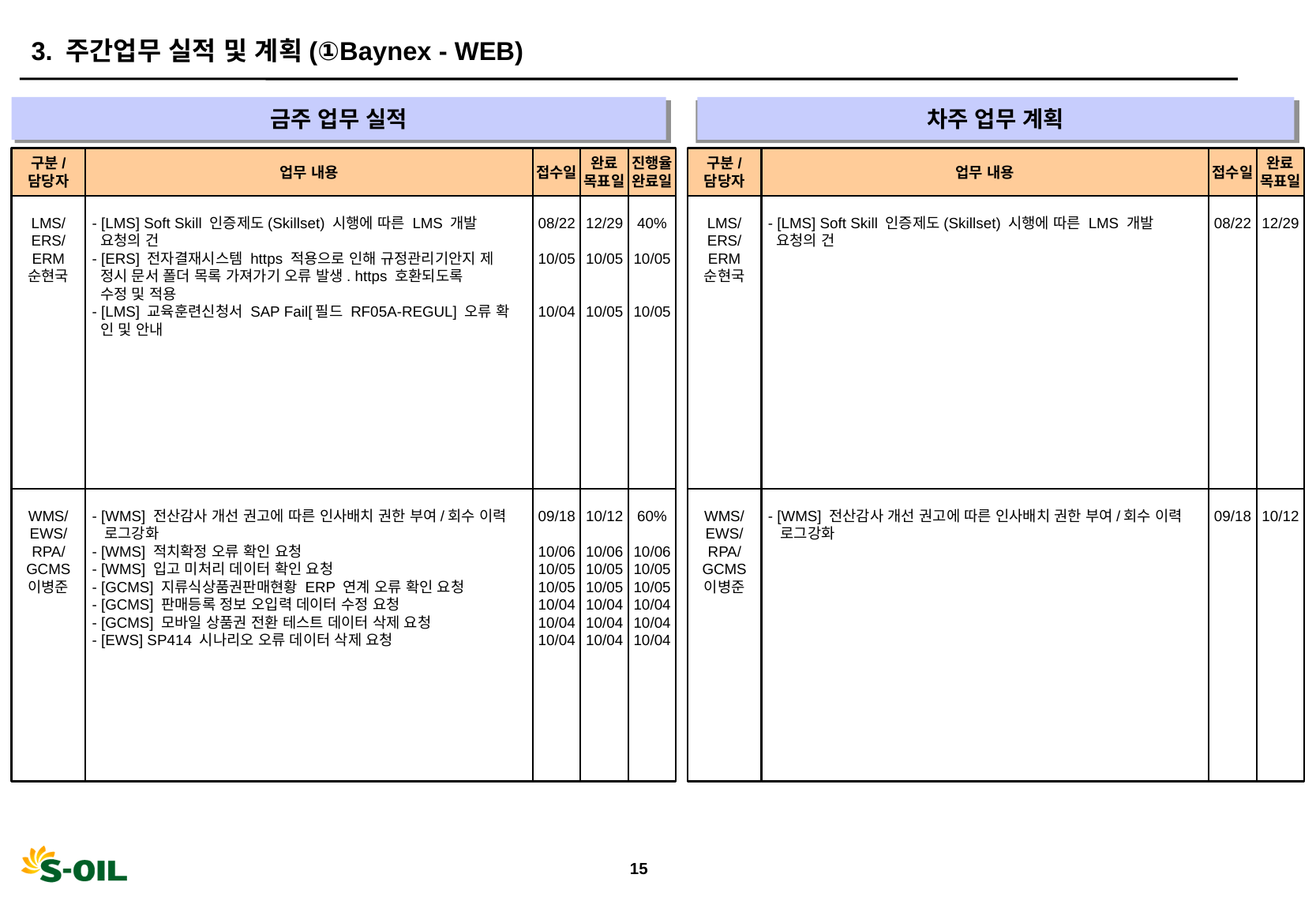

3. 주간업무 실적 및 계획(①Baynex - WEB)
금주 업무 실적
차주 업무 계획
" "
" "
구분/
담당자
업무 내용
접수일
완료
목표일
진행율
완료일
구분/
담당자
업무 내용
접수일
완료
목표일
LMS/
ERS/
ERM
순현국

- [LMS] Soft Skill 인증제도(Skillset) 시행에 따른 LMS 개발
  요청의 건
- [ERS] 전자결재시스템 https 적용으로 인해 규정관리기안지 제
  정시 문서 폴더 목록 가져가기 오류 발생. https 호환되도록
  수정 및 적용
- [LMS] 교육훈련신청서 SAP Fail[필드 RF05A-REGUL] 오류 확
  인 및 안내
08/22
10/05
10/04
12/29
10/05
10/05
40%
10/05
10/05
LMS/
ERS/
ERM
순현국

- [LMS] Soft Skill 인증제도(Skillset) 시행에 따른 LMS 개발
  요청의 건
08/22
12/29
WMS/
EWS/
RPA/
GCMS
이병준

- [WMS] 전산감사 개선 권고에 따른 인사배치 권한 부여/회수 이력
   로그강화
- [WMS] 적치확정 오류 확인 요청
- [WMS] 입고 미처리 데이터 확인 요청
- [GCMS] 지류식상품권판매현황 ERP 연계 오류 확인 요청
- [GCMS] 판매등록 정보 오입력 데이터 수정 요청
- [GCMS] 모바일 상품권 전환 테스트 데이터 삭제 요청
- [EWS] SP414 시나리오 오류 데이터 삭제 요청
09/18
10/06
10/05
10/05
10/04
10/04
10/04
10/12
10/06
10/05
10/05
10/04
10/04
10/04
60%
10/06
10/05
10/05
10/04
10/04
10/04
WMS/
EWS/
RPA/
GCMS
이병준

- [WMS] 전산감사 개선 권고에 따른 인사배치 권한 부여/회수 이력
   로그강화
09/18
10/12